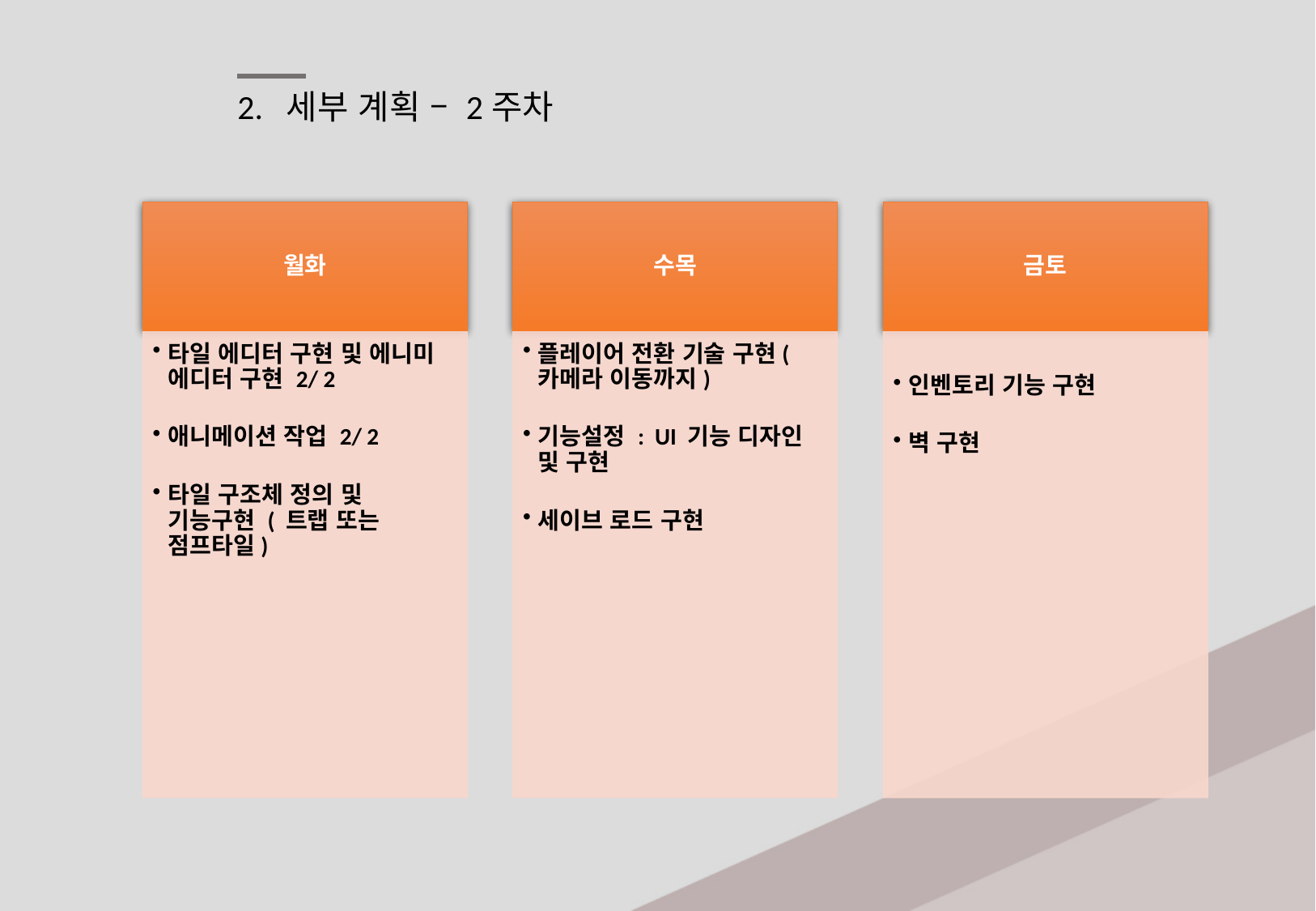

2.  세부 계획 – 2주차
월화
타일 에디터 구현 및 에니미 에디터 구현 2/ 2

애니메이션 작업 2/ 2

타일 구조체 정의 및 기능구현 ( 트랩 또는 점프타일)

수목
플레이어 전환 기술 구현(카메라 이동까지)

기능설정 :  UI 기능 디자인 및 구현

세이브 로드 구현

금토

인벤토리 기능 구현

벽 구현